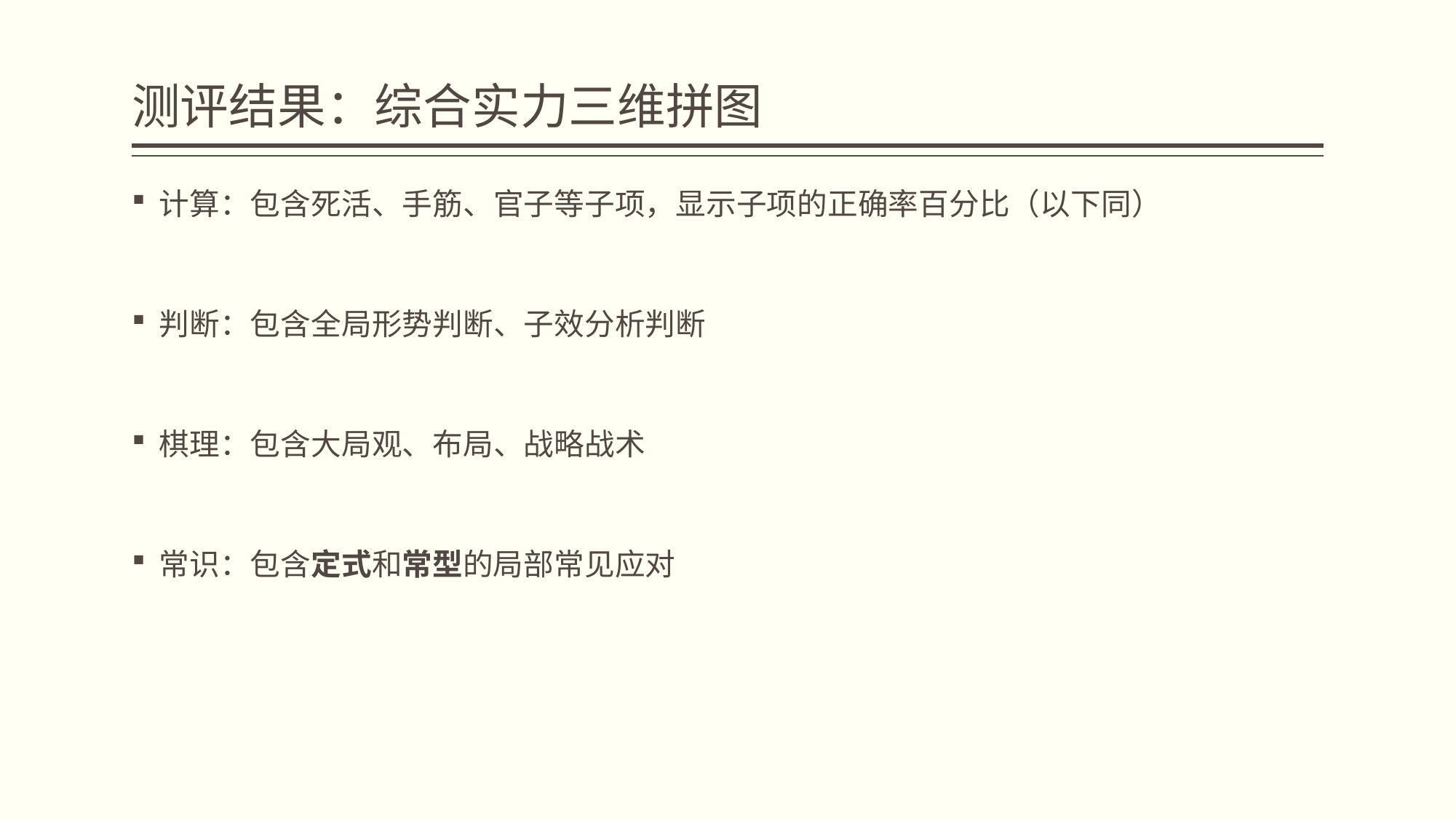

# 测评结果：综合实力三维拼图
计算：包含死活、手筋、官子等子项，显示子项的正确率百分比（以下同）

判断：包含全局形势判断、子效分析判断

棋理：包含大局观、布局、战略战术

常识：包含定式和常型的局部常见应对